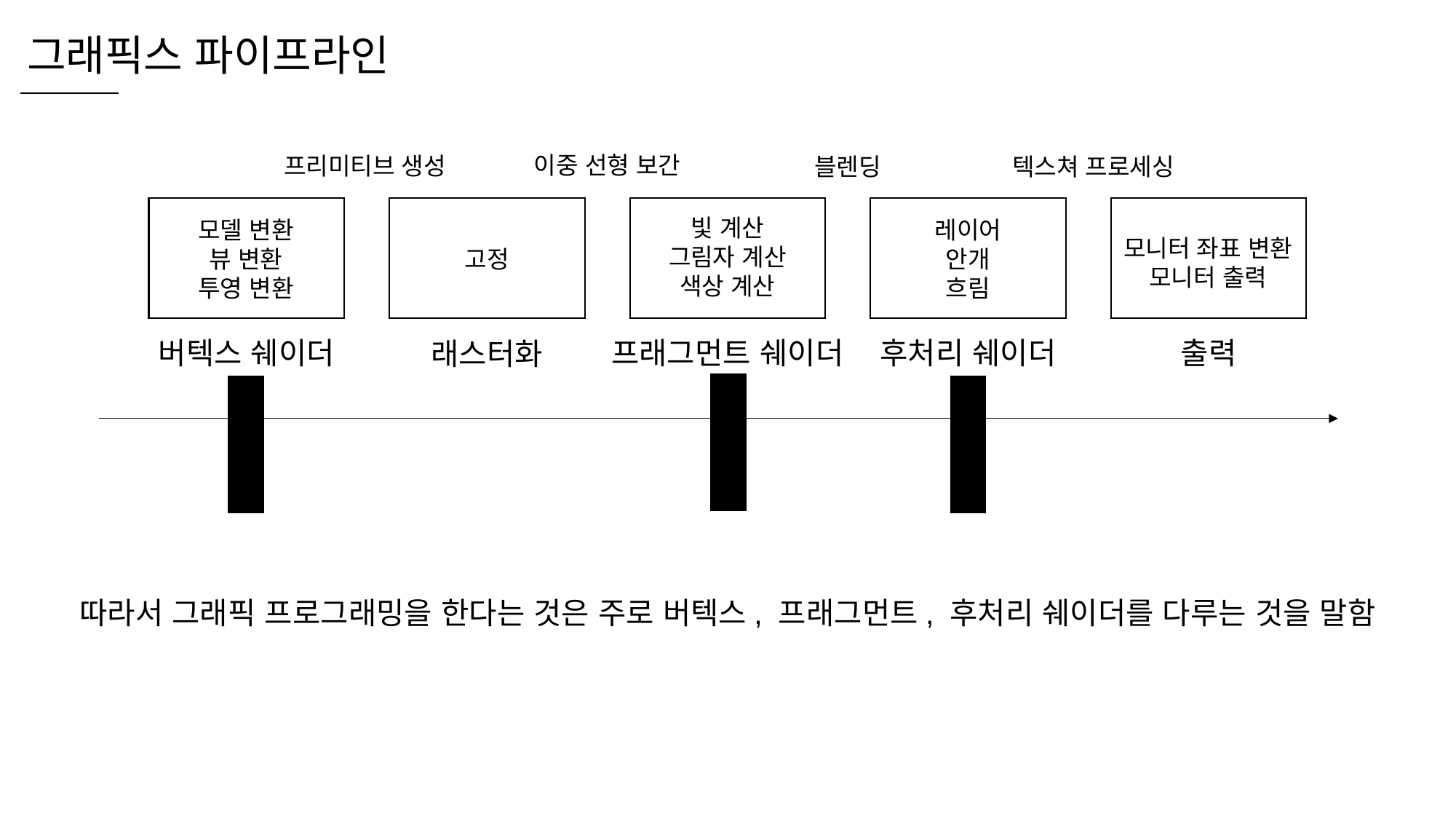

그래픽스 파이프라인
이중 선형 보간
프리미티브 생성
블렌딩
텍스쳐 프로세싱

빛 계산
그림자 계산
색상 계산
모델 변환
뷰 변환
투영 변환
레이어
안개
흐림
모니터 좌표 변환
모니터 출력
고정
버텍스 쉐이더
프래그먼트 쉐이더
후처리 쉐이더
출력
래스터화

따라서 그래픽 프로그래밍을 한다는 것은 주로 버텍스, 프래그먼트, 후처리 쉐이더를 다루는 것을 말함